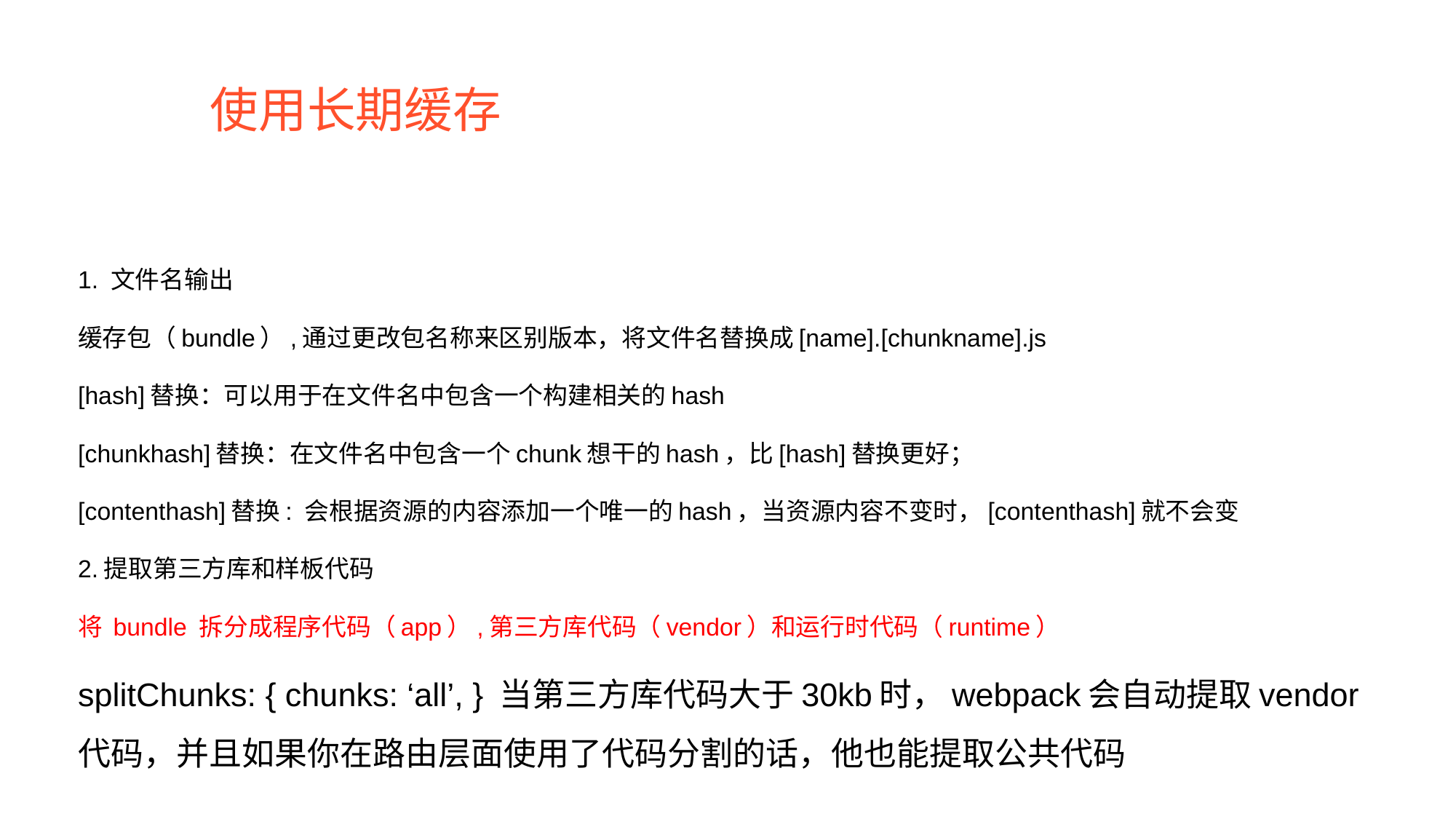

# 使用长期缓存
1. 文件名输出
缓存包（bundle）,通过更改包名称来区别版本，将文件名替换成[name].[chunkname].js
[hash]替换：可以用于在文件名中包含一个构建相关的hash
[chunkhash]替换：在文件名中包含一个chunk想干的hash，比[hash]替换更好；
[contenthash]替换: 会根据资源的内容添加一个唯一的hash，当资源内容不变时，[contenthash]就不会变
2.提取第三方库和样板代码
将 bundle 拆分成程序代码（app）,第三方库代码（vendor）和运行时代码（runtime）
splitChunks: { chunks: ‘all’, } 当第三方库代码大于30kb时，webpack会自动提取vendor代码，并且如果你在路由层面使用了代码分割的话，他也能提取公共代码